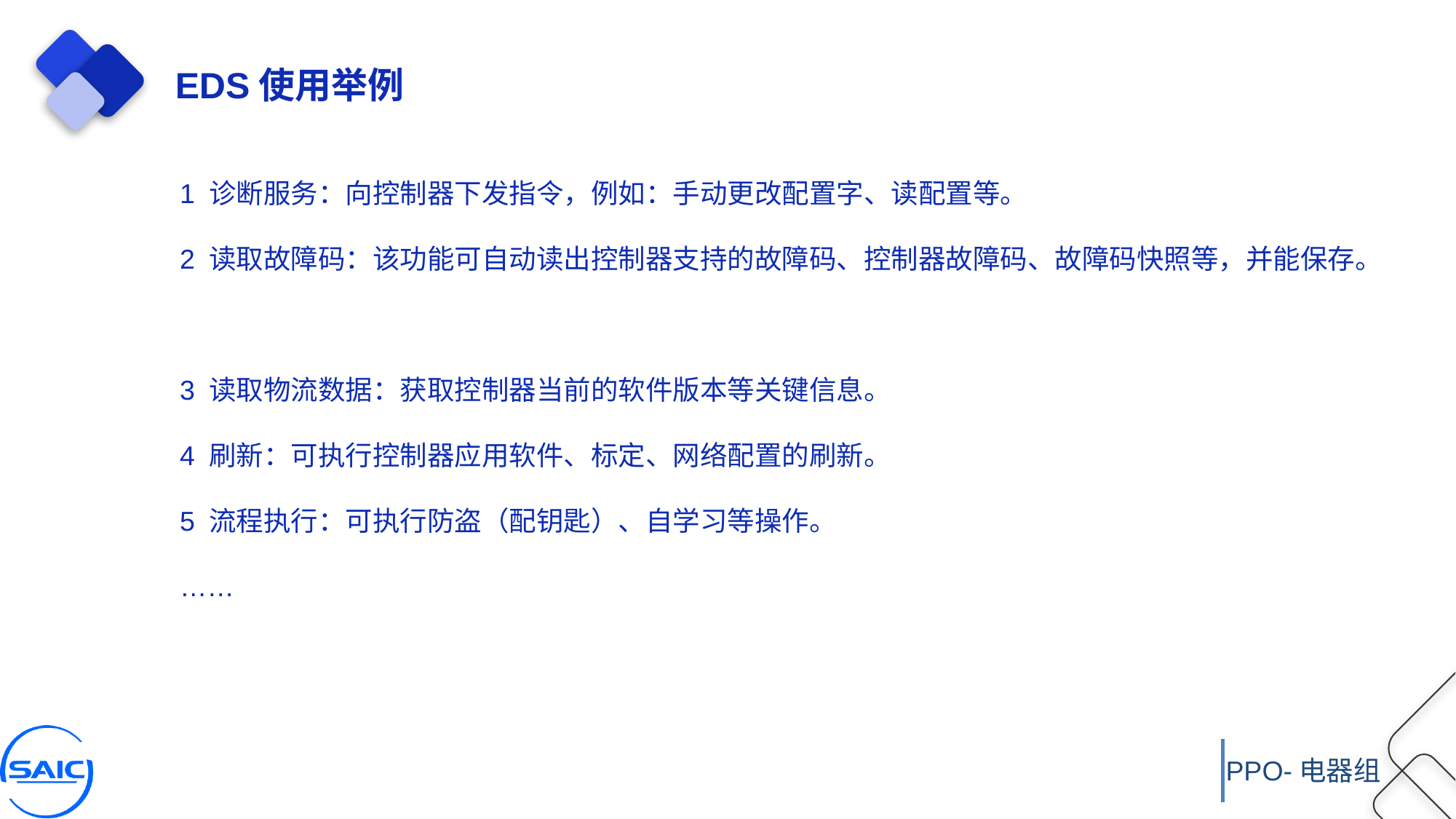

EDS使用举例
1 诊断服务：向控制器下发指令，例如：手动更改配置字、读配置等。
2 读取故障码：该功能可自动读出控制器支持的故障码、控制器故障码、故障码快照等，并能保存。
3 读取物流数据：获取控制器当前的软件版本等关键信息。
4 刷新：可执行控制器应用软件、标定、网络配置的刷新。
5 流程执行：可执行防盗（配钥匙）、自学习等操作。
……